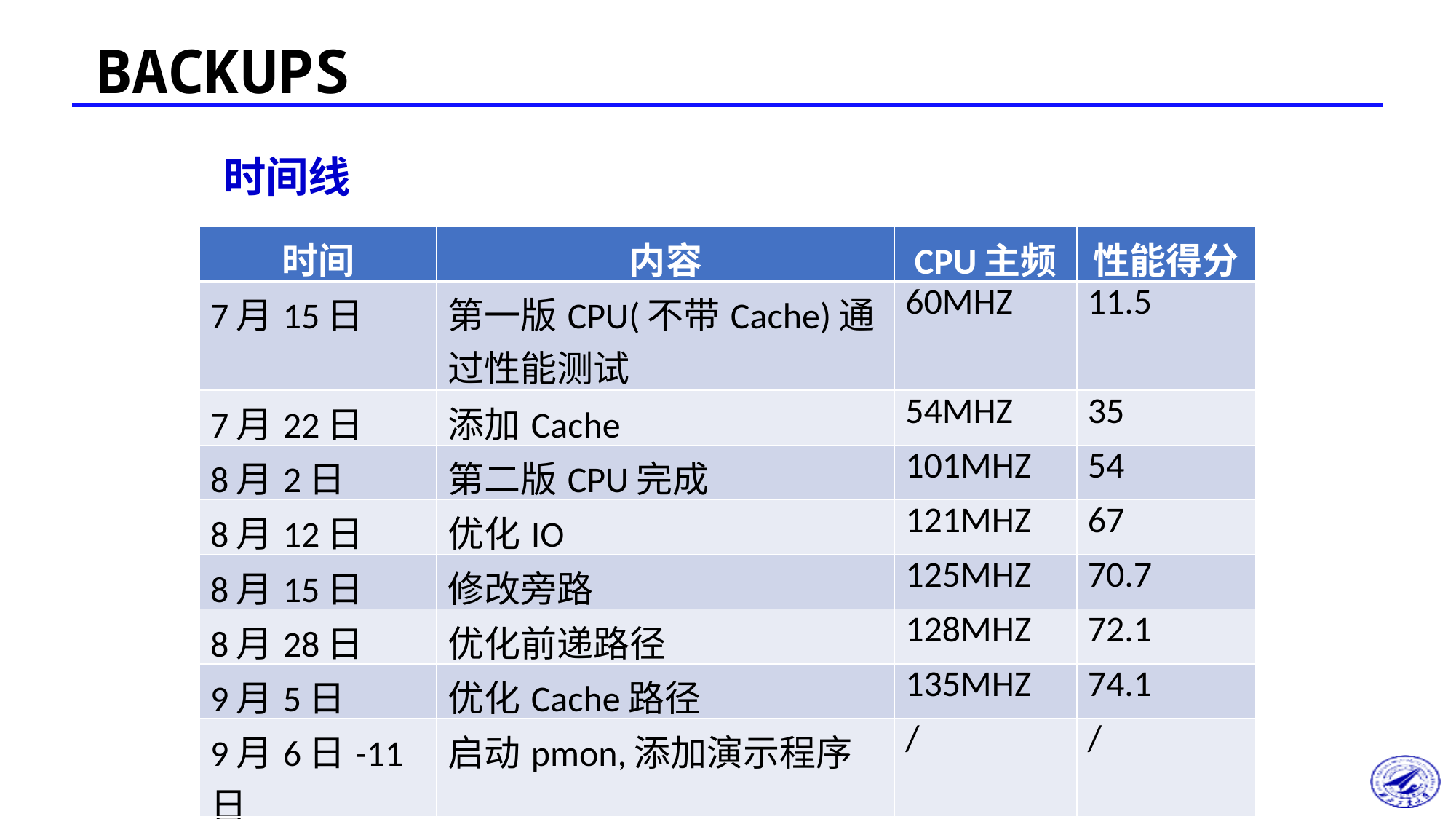

BACKUPS
时间线
| 时间 | 内容 | CPU主频 | 性能得分 |
| --- | --- | --- | --- |
| 7月15日 | 第一版CPU(不带Cache)通过性能测试 | 60MHZ | 11.5 |
| 7月22日 | 添加Cache | 54MHZ | 35 |
| 8月2日 | 第二版CPU完成 | 101MHZ | 54 |
| 8月12日 | 优化IO | 121MHZ | 67 |
| 8月15日 | 修改旁路 | 125MHZ | 70.7 |
| 8月28日 | 优化前递路径 | 128MHZ | 72.1 |
| 9月5日 | 优化Cache路径 | 135MHZ | 74.1 |
| 9月6日-11日 | 启动pmon,添加演示程序 | / | / |
22